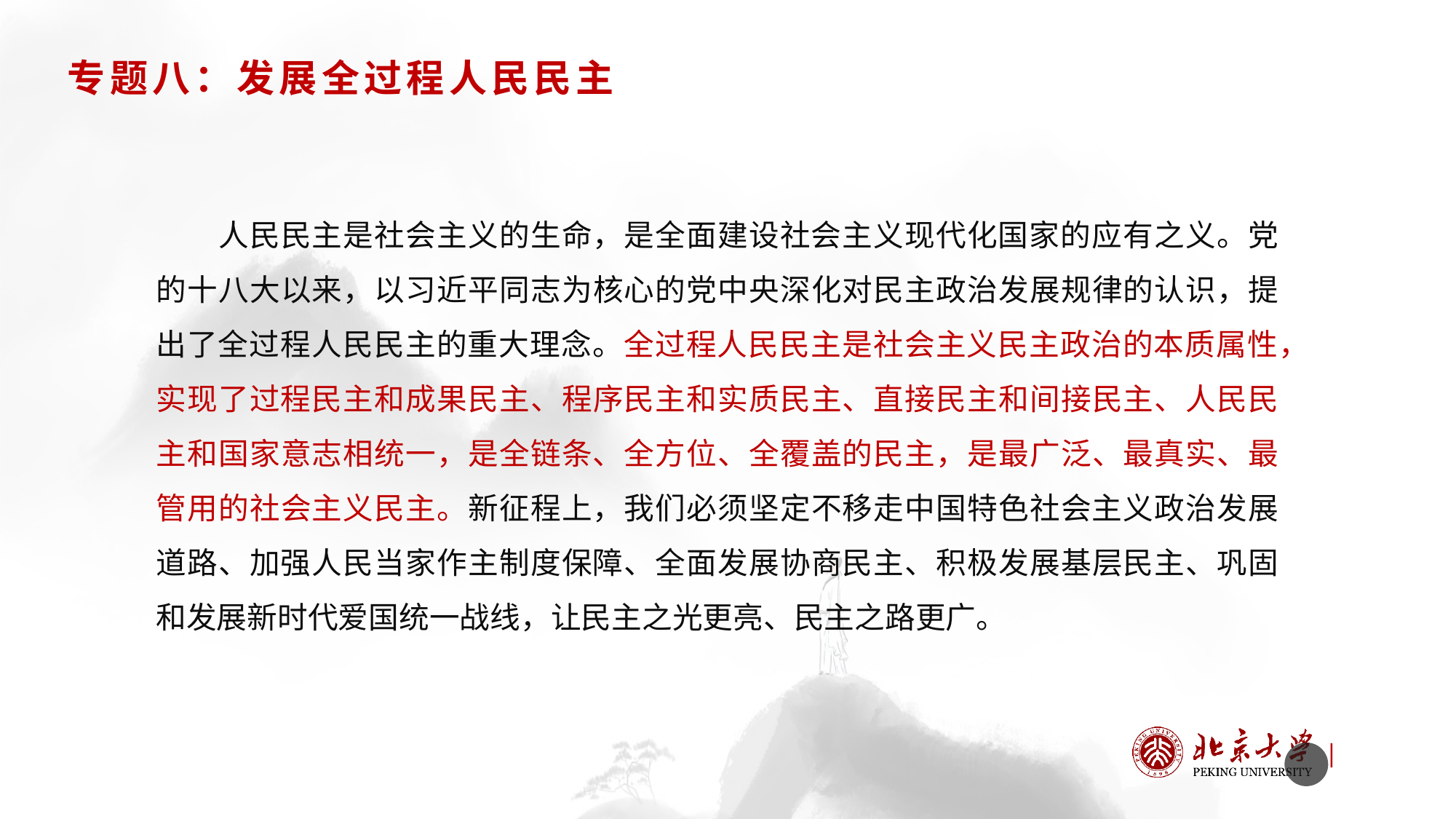

专题八：发展全过程人民民主

　　人民民主是社会主义的生命，是全面建设社会主义现代化国家的应有之义。党的十八大以来，以习近平同志为核心的党中央深化对民主政治发展规律的认识，提出了全过程人民民主的重大理念。全过程人民民主是社会主义民主政治的本质属性，实现了过程民主和成果民主、程序民主和实质民主、直接民主和间接民主、人民民主和国家意志相统一，是全链条、全方位、全覆盖的民主，是最广泛、最真实、最管用的社会主义民主。新征程上，我们必须坚定不移走中国特色社会主义政治发展道路、加强人民当家作主制度保障、全面发展协商民主、积极发展基层民主、巩固和发展新时代爱国统一战线，让民主之光更亮、民主之路更广。
35